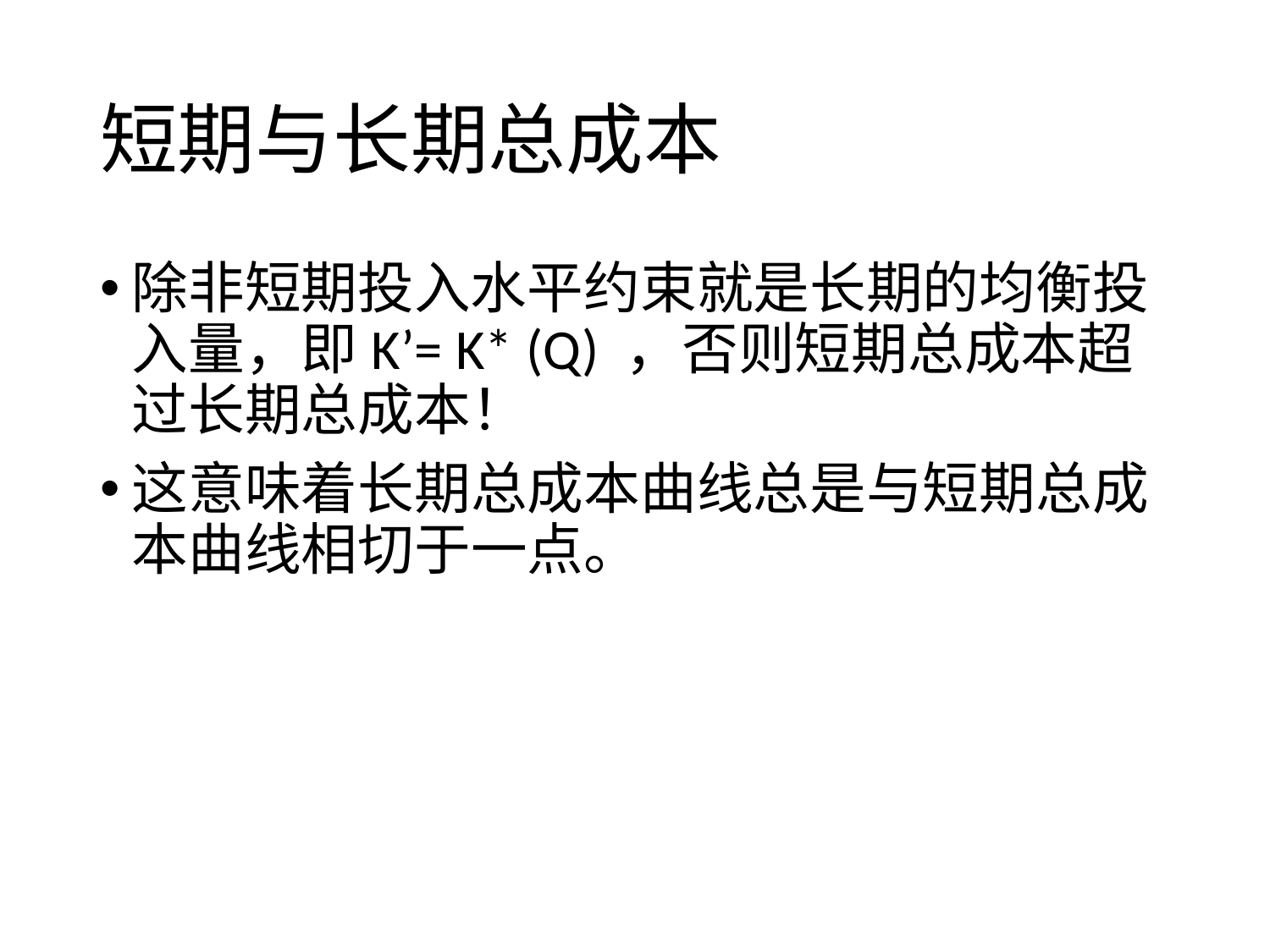

# 短期与长期总成本
除非短期投入水平约束就是长期的均衡投入量，即K’= K* (Q) ，否则短期总成本超过长期总成本！
这意味着长期总成本曲线总是与短期总成本曲线相切于一点。